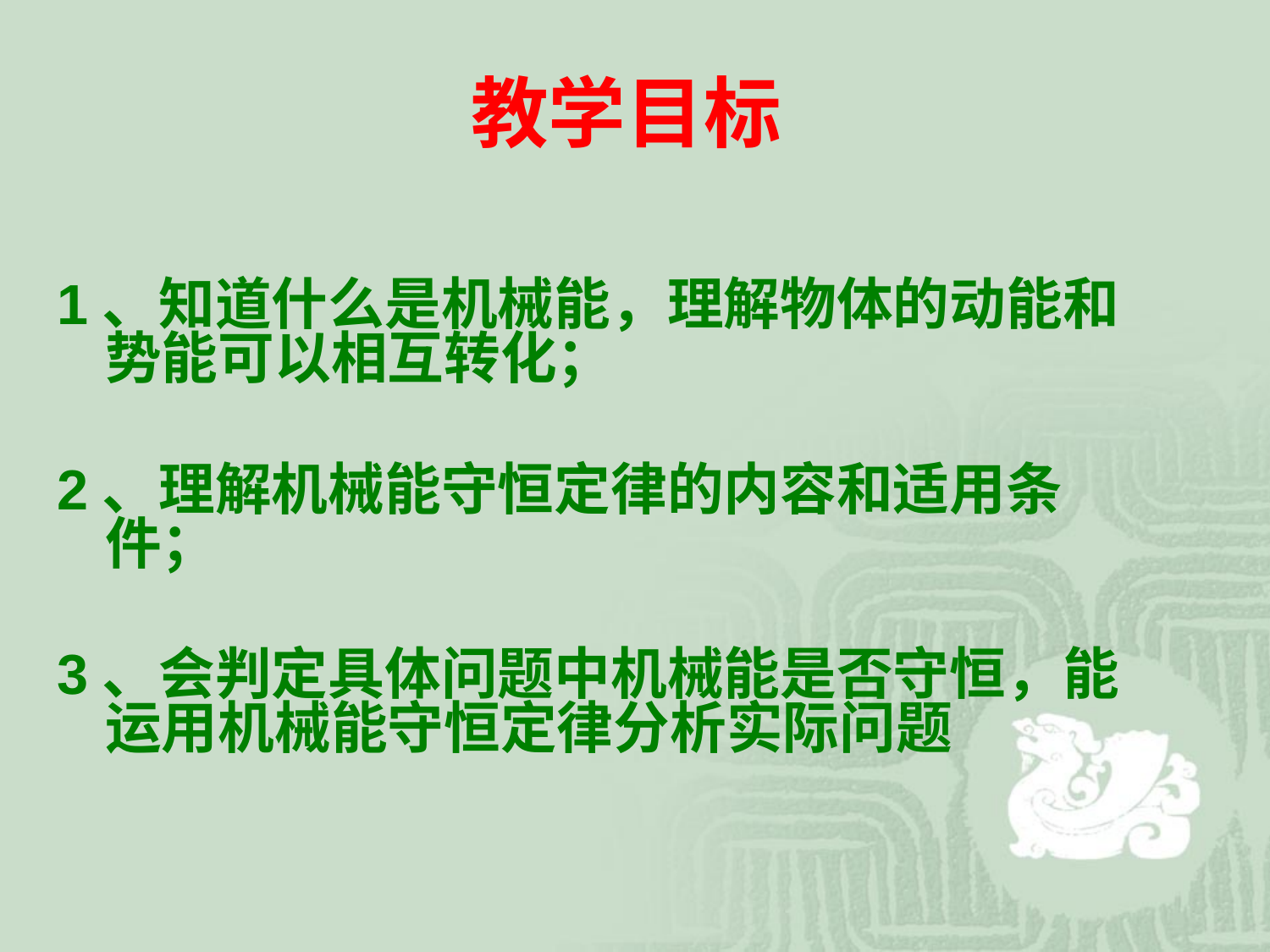

教学目标

1、知道什么是机械能，理解物体的动能和势能可以相互转化；

2、理解机械能守恒定律的内容和适用条件；

3、会判定具体问题中机械能是否守恒，能运用机械能守恒定律分析实际问题